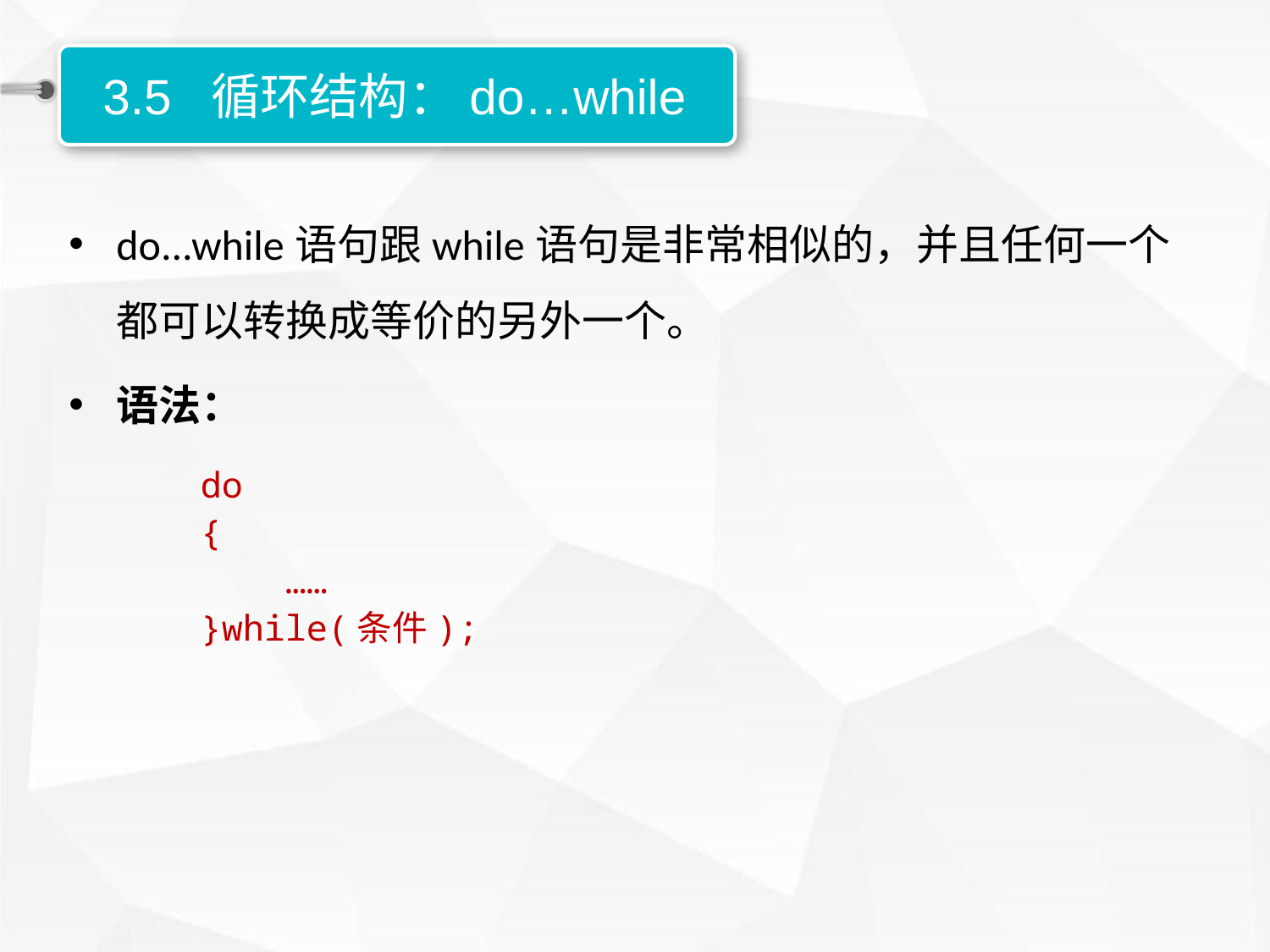

3.5  循环结构：do…while

do...while语句跟while语句是非常相似的，并且任何一个都可以转换成等价的另外一个。
语法：
do
{
    ……
}while(条件);